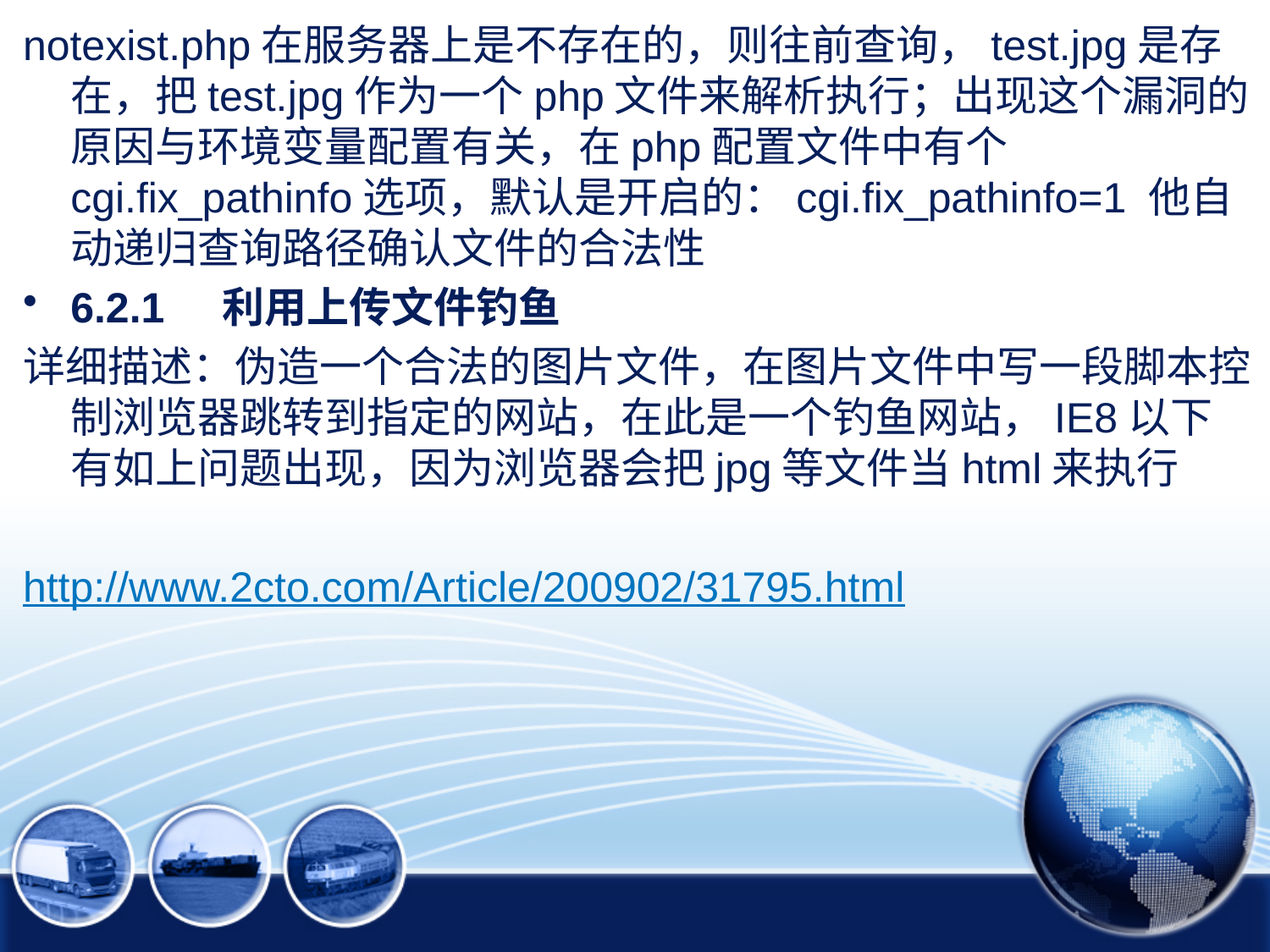

notexist.php在服务器上是不存在的，则往前查询，test.jpg是存在，把test.jpg作为一个php文件来解析执行；出现这个漏洞的原因与环境变量配置有关，在php配置文件中有个cgi.fix_pathinfo选项，默认是开启的：cgi.fix_pathinfo=1 他自动递归查询路径确认文件的合法性
6.2.1    利用上传文件钓鱼
详细描述：伪造一个合法的图片文件，在图片文件中写一段脚本控制浏览器跳转到指定的网站，在此是一个钓鱼网站，IE8以下有如上问题出现，因为浏览器会把jpg等文件当html来执行

http://www.2cto.com/Article/200902/31795.html